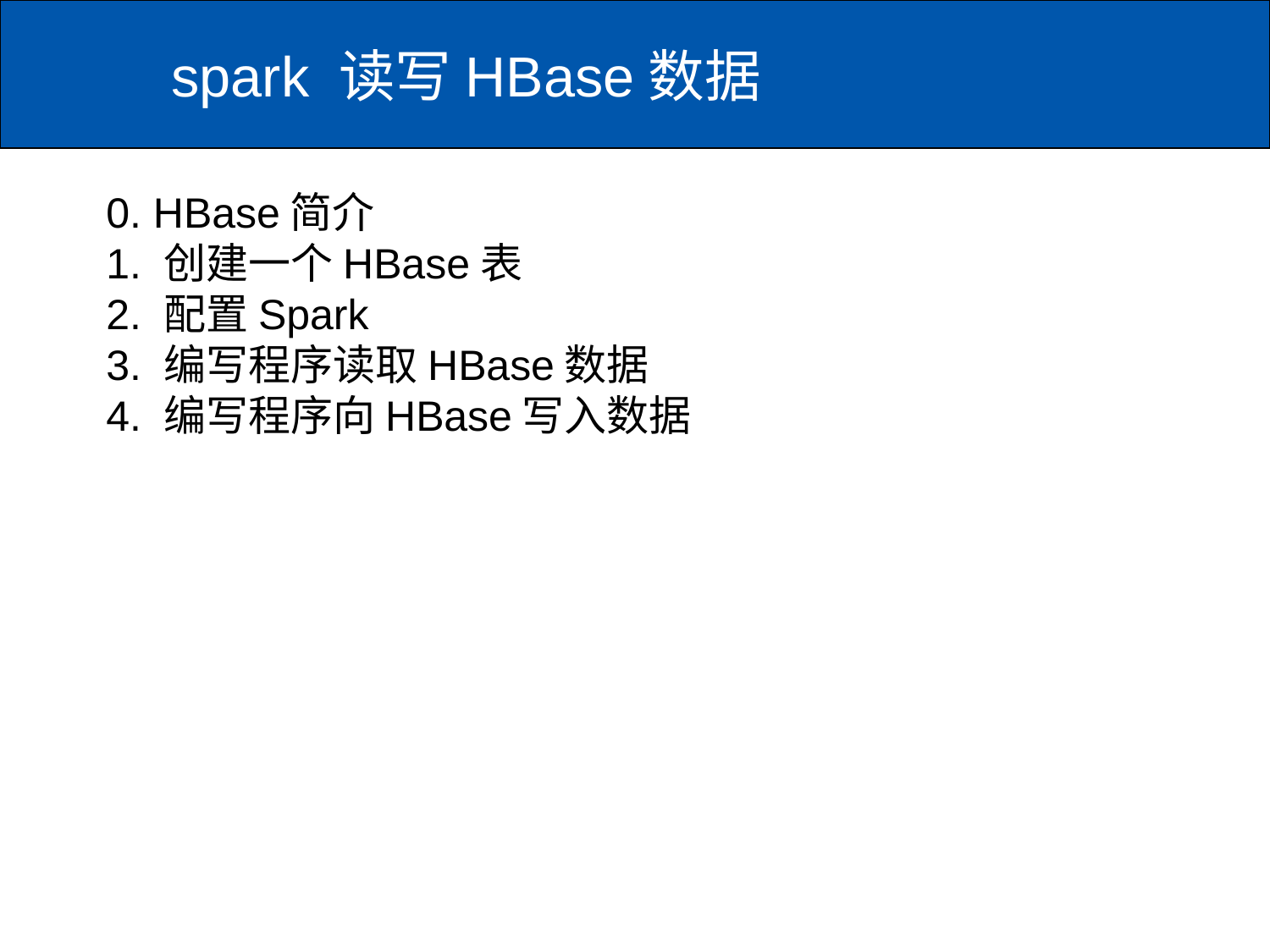

# spark 读写HBase数据
0. HBase简介
1. 创建一个HBase表
2. 配置Spark
3. 编写程序读取HBase数据
4. 编写程序向HBase写入数据